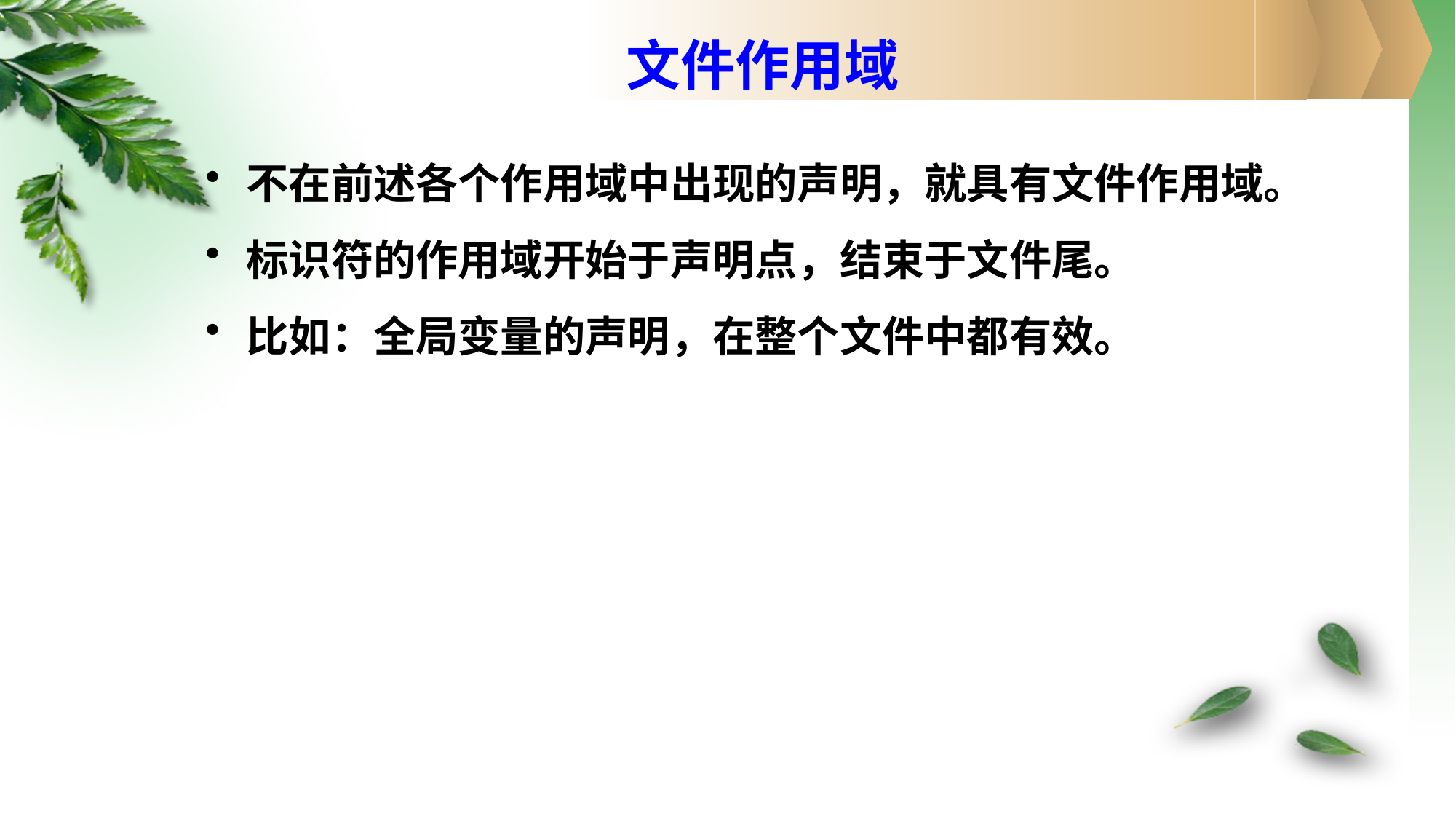

# 文件作用域
不在前述各个作用域中出现的声明，就具有文件作用域。
标识符的作用域开始于声明点，结束于文件尾。
比如：全局变量的声明，在整个文件中都有效。